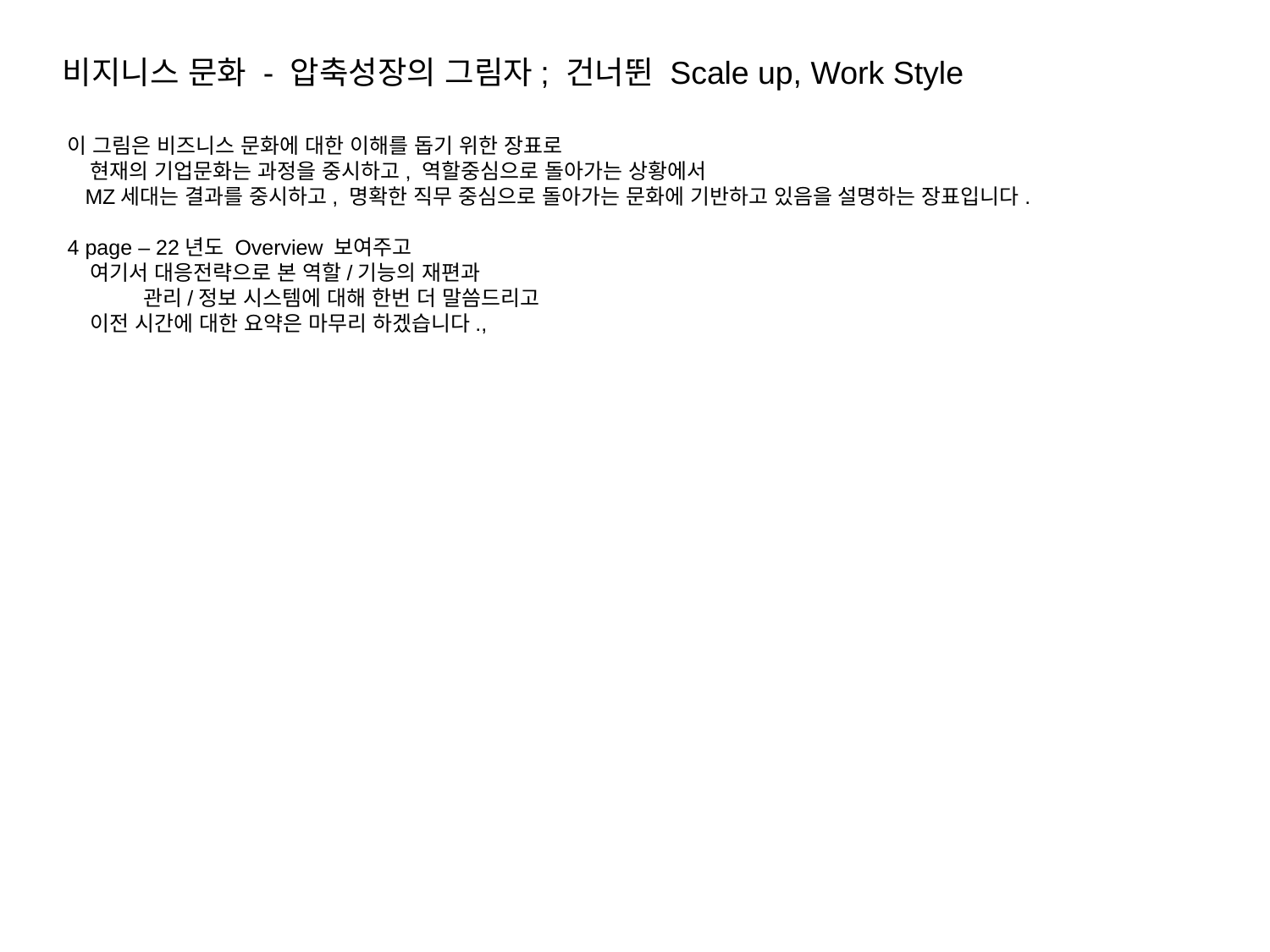

비지니스 문화 - 압축성장의 그림자; 건너뛴 Scale up, Work Style
이 그림은 비즈니스 문화에 대한 이해를 돕기 위한 장표로
   현재의 기업문화는 과정을 중시하고, 역할중심으로 돌아가는 상황에서
   MZ세대는 결과를 중시하고, 명확한 직무 중심으로 돌아가는 문화에 기반하고 있음을 설명하는 장표입니다.

4 page – 22년도 Overview 보여주고
   여기서 대응전략으로 본 역할/기능의 재편과
            관리/정보 시스템에 대해 한번 더 말씀드리고
   이전 시간에 대한 요약은 마무리 하겠습니다.,